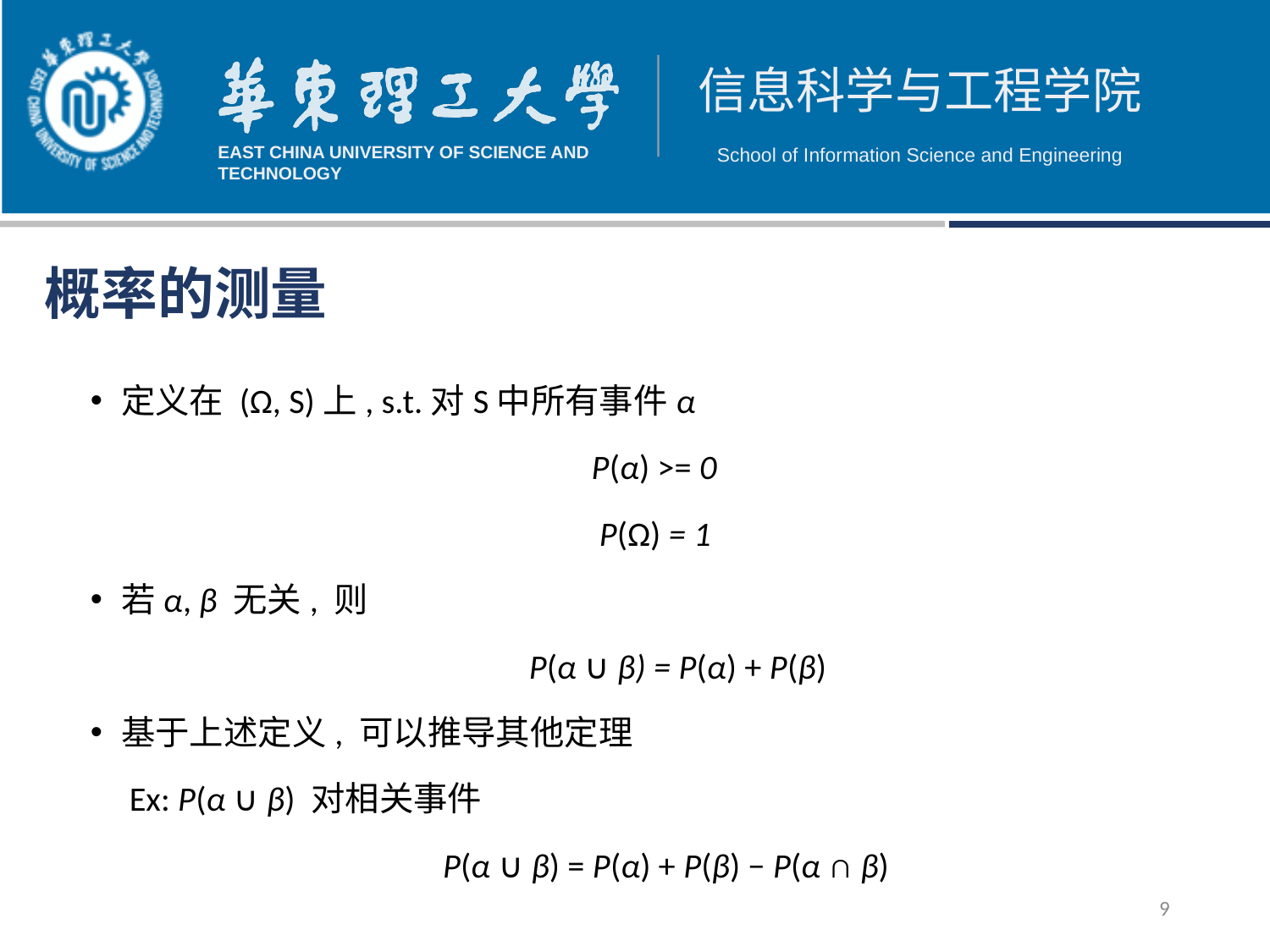

# 概率的测量
定义在 (Ω, S)上, s.t.对S中所有事件α
                                                                P(α) >= 0
                                                                 P(Ω) = 1
若α, β 无关, 则
                                                        P(α ∪ β) = P(α) + P(β)
基于上述定义, 可以推导其他定理
     Ex: P(α ∪ β) 对相关事件
                                             P(α ∪ β) = P(α) + P(β) − P(α ∩ β)
9